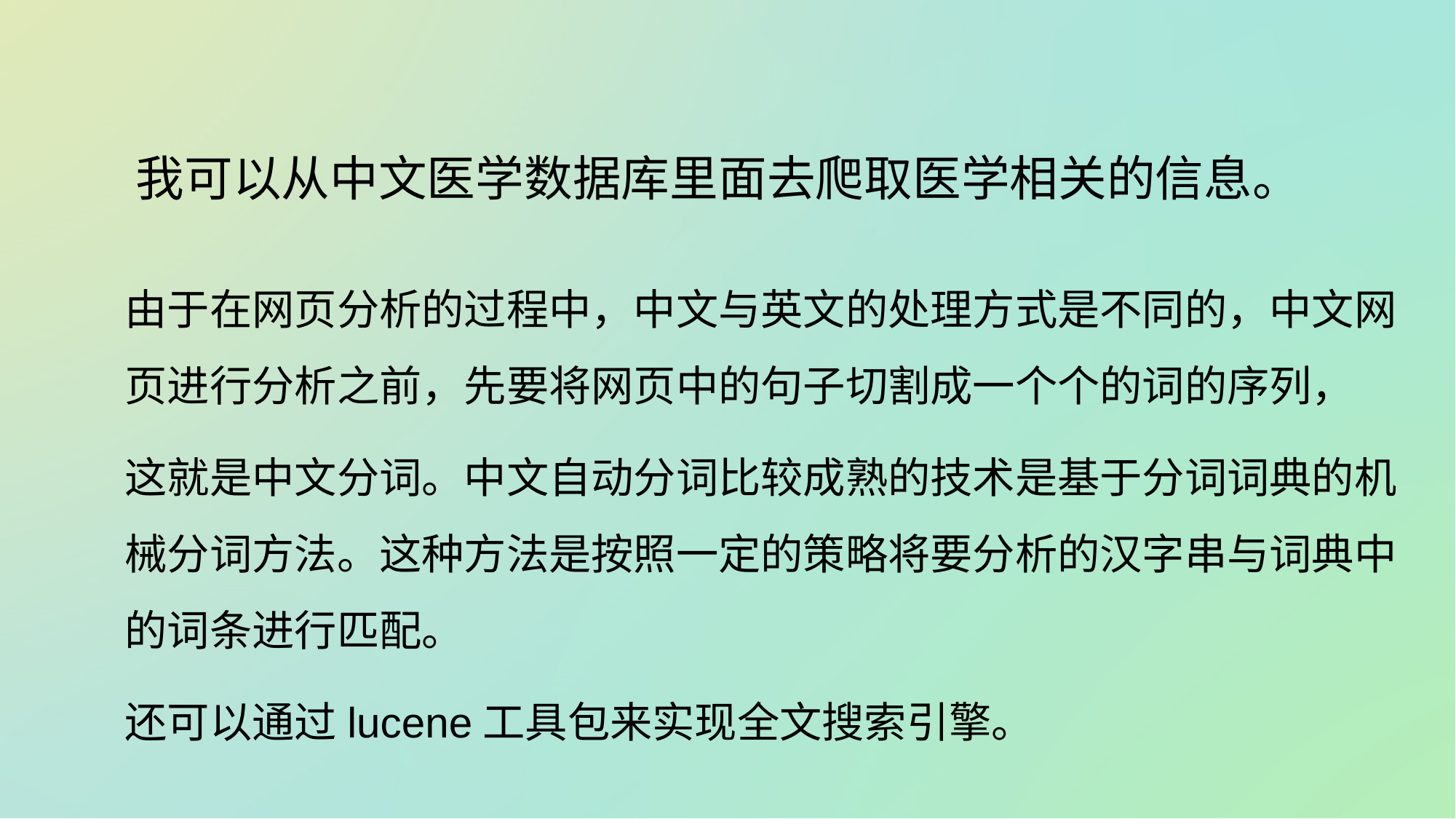

# 我可以从中文医学数据库里面去爬取医学相关的信息。
由于在网页分析的过程中，中文与英文的处理方式是不同的，中文网页进行分析之前，先要将网页中的句子切割成一个个的词的序列，
这就是中文分词。中文自动分词比较成熟的技术是基于分词词典的机械分词方法。这种方法是按照一定的策略将要分析的汉字串与词典中的词条进行匹配。
还可以通过lucene工具包来实现全文搜索引擎。